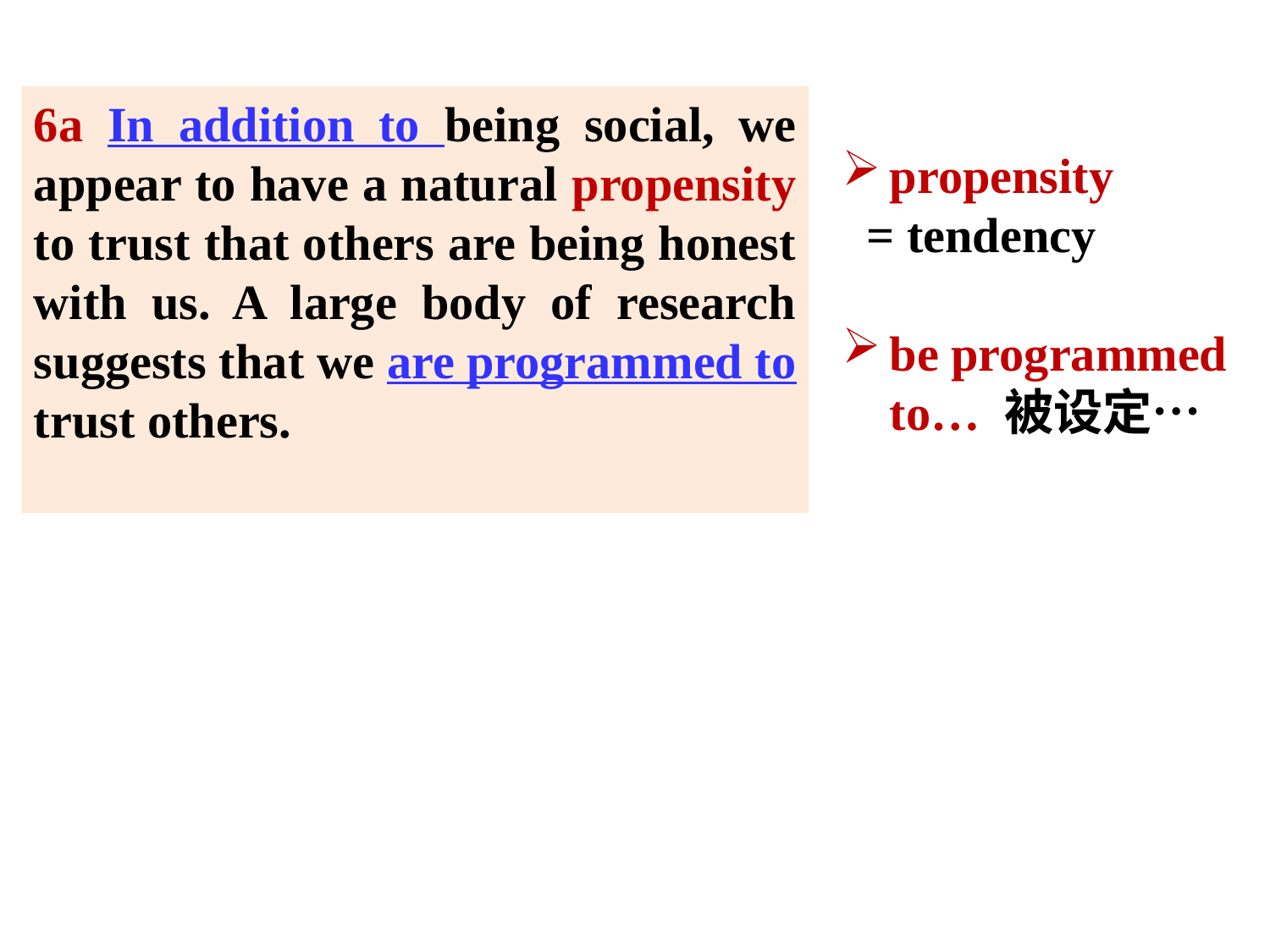

6a In addition to being social, we appear to have a natural propensity to trust that others are being honest with us. A large body of research suggests that we are programmed to trust others.

propensity
  = tendency

be programmed to… 被设定…